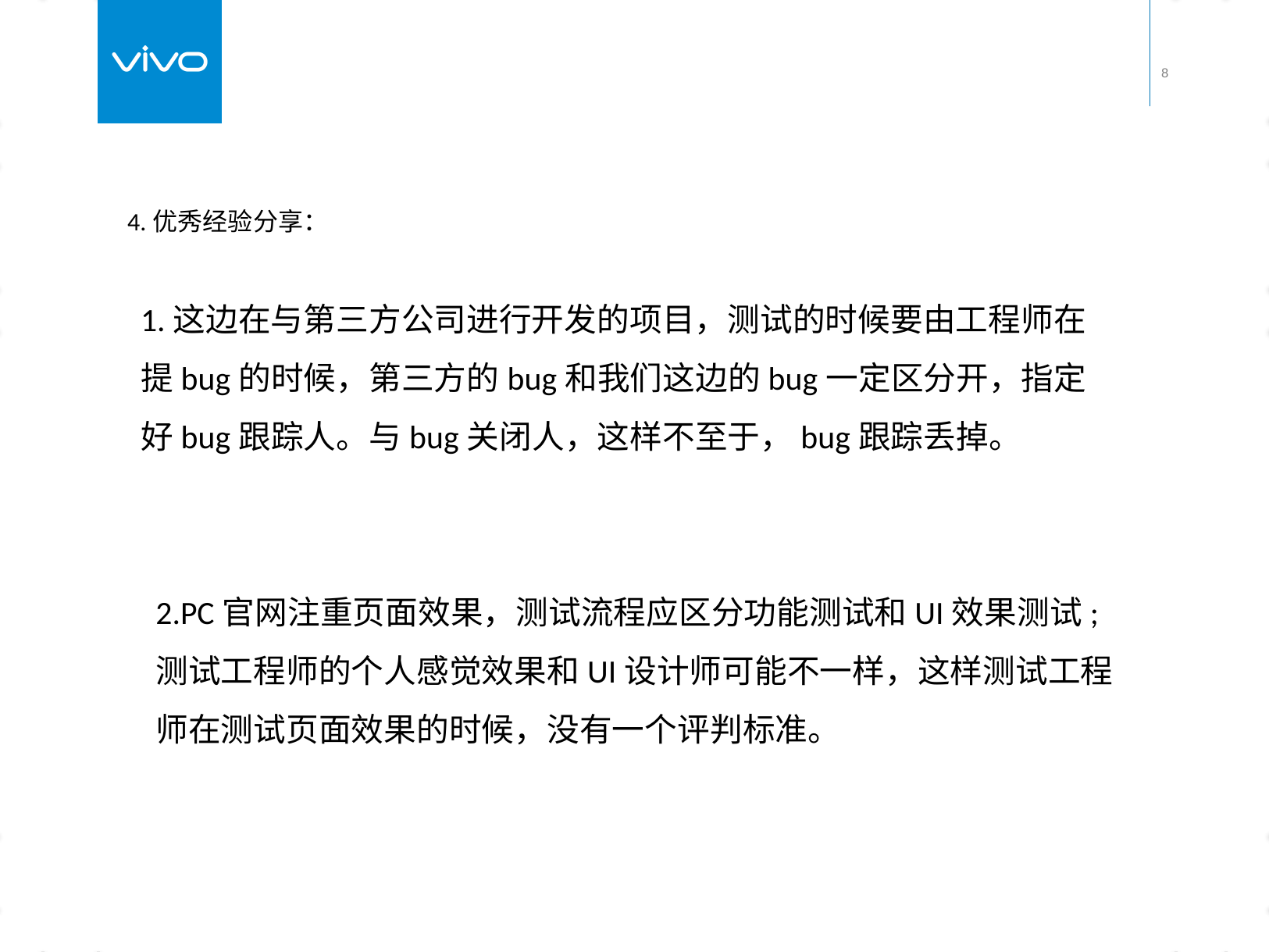

4.优秀经验分享：
1.这边在与第三方公司进行开发的项目，测试的时候要由工程师在提bug的时候，第三方的bug和我们这边的bug一定区分开，指定好bug跟踪人。与bug关闭人，这样不至于，bug跟踪丢掉。
2.PC官网注重页面效果，测试流程应区分功能测试和UI效果测试;
测试工程师的个人感觉效果和UI设计师可能不一样，这样测试工程师在测试页面效果的时候，没有一个评判标准。